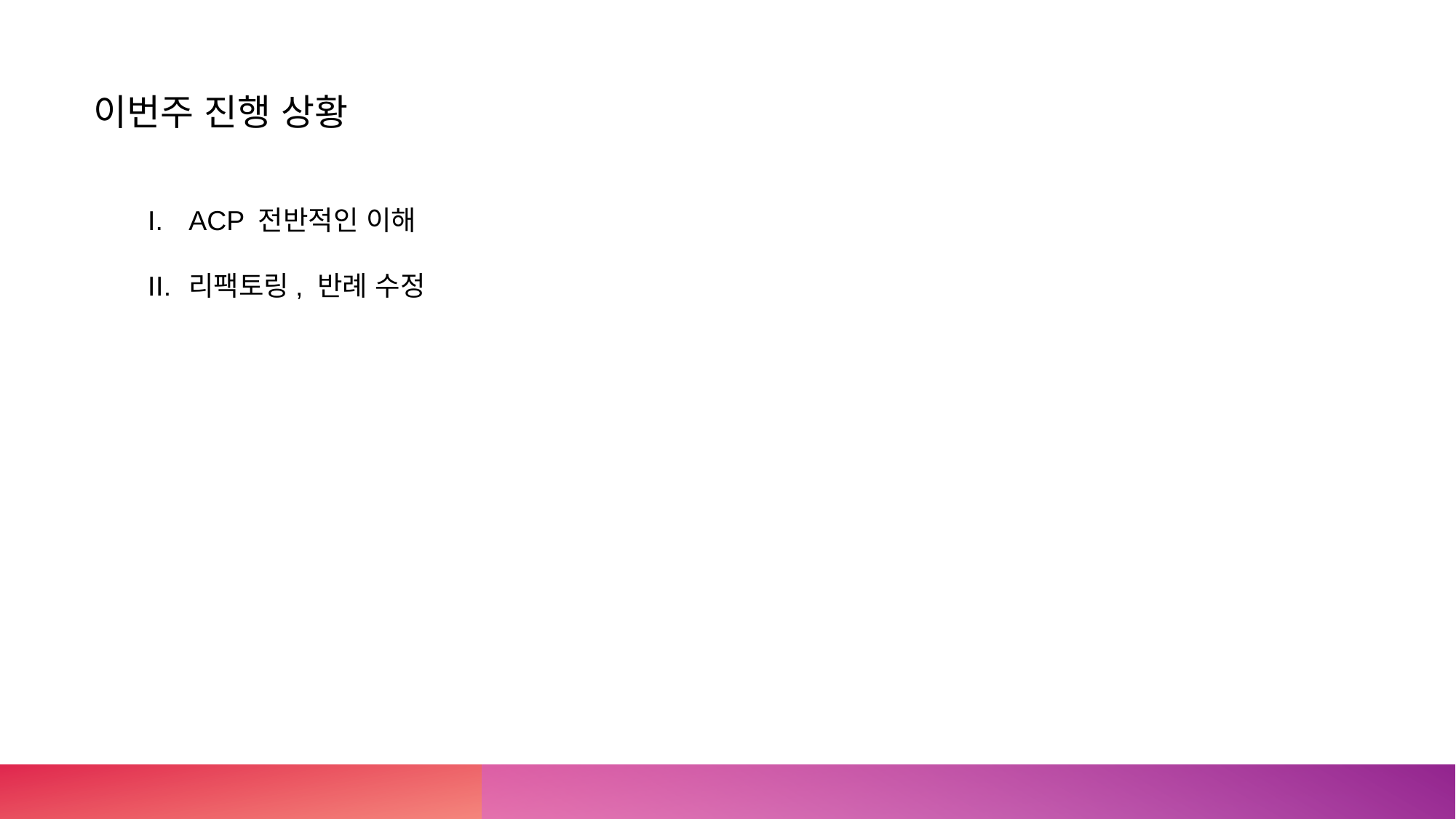

이번주 진행 상황
ACP 전반적인 이해

리팩토링, 반례 수정